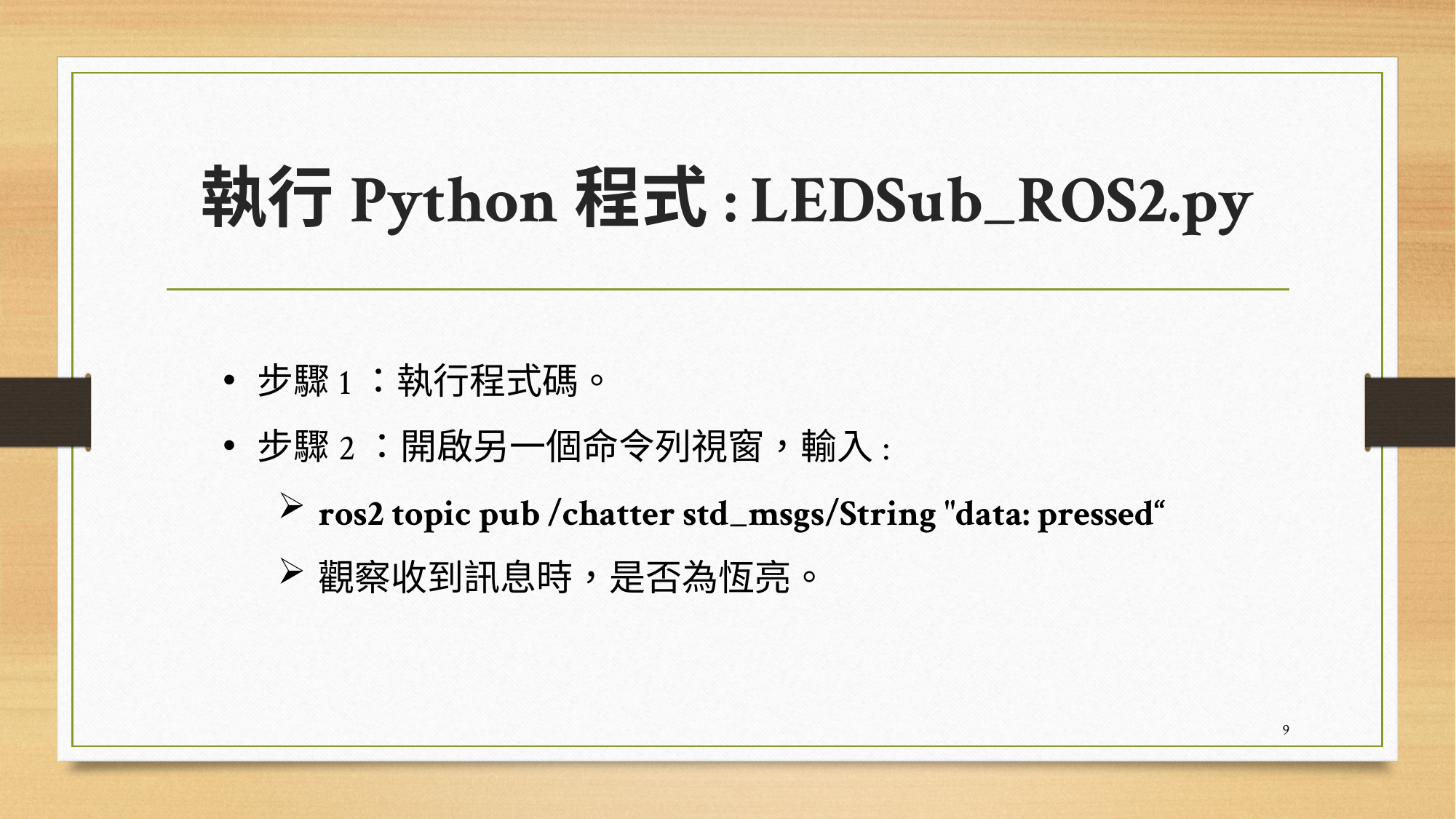

# 執行Python程式: LEDSub_ROS2.py
步驟1：執行程式碼。
步驟2：開啟另一個命令列視窗，輸入:
ros2 topic pub /chatter std_msgs/String "data: pressed“
觀察收到訊息時，是否為恆亮。
9